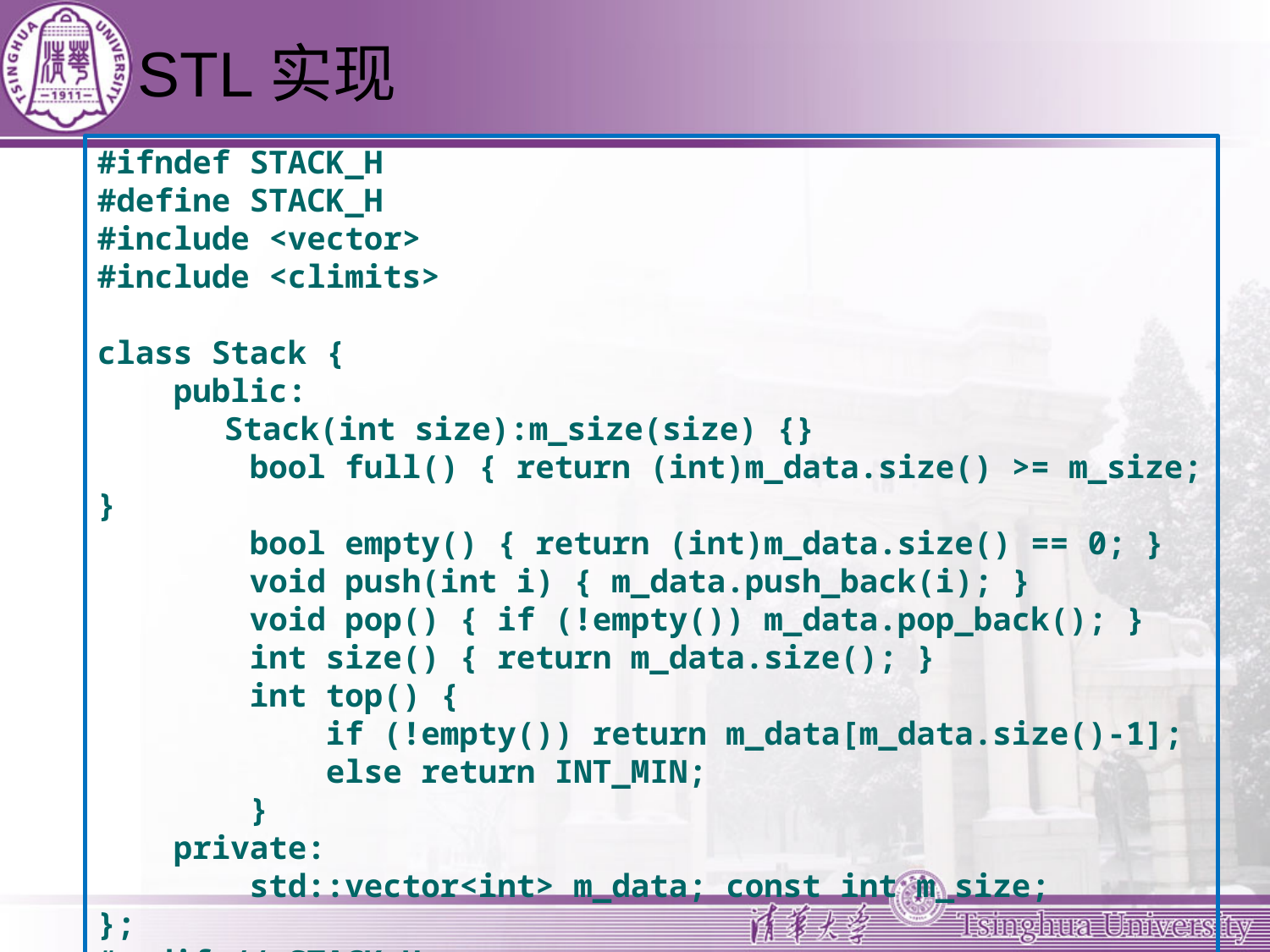

# STL实现
#ifndef STACK_H
#define STACK_H
#include <vector>
#include <climits>

class Stack {
    public:
	Stack(int size):m_size(size) {}
        bool full() { return (int)m_data.size() >= m_size; }
        bool empty() { return (int)m_data.size() == 0; }
        void push(int i) { m_data.push_back(i); }
        void pop() { if (!empty()) m_data.pop_back(); }
        int size() { return m_data.size(); }
        int top() {
            if (!empty()) return m_data[m_data.size()-1];
            else return INT_MIN;
        }
    private:
        std::vector<int> m_data; const int m_size;
};
#endif // STACK_H